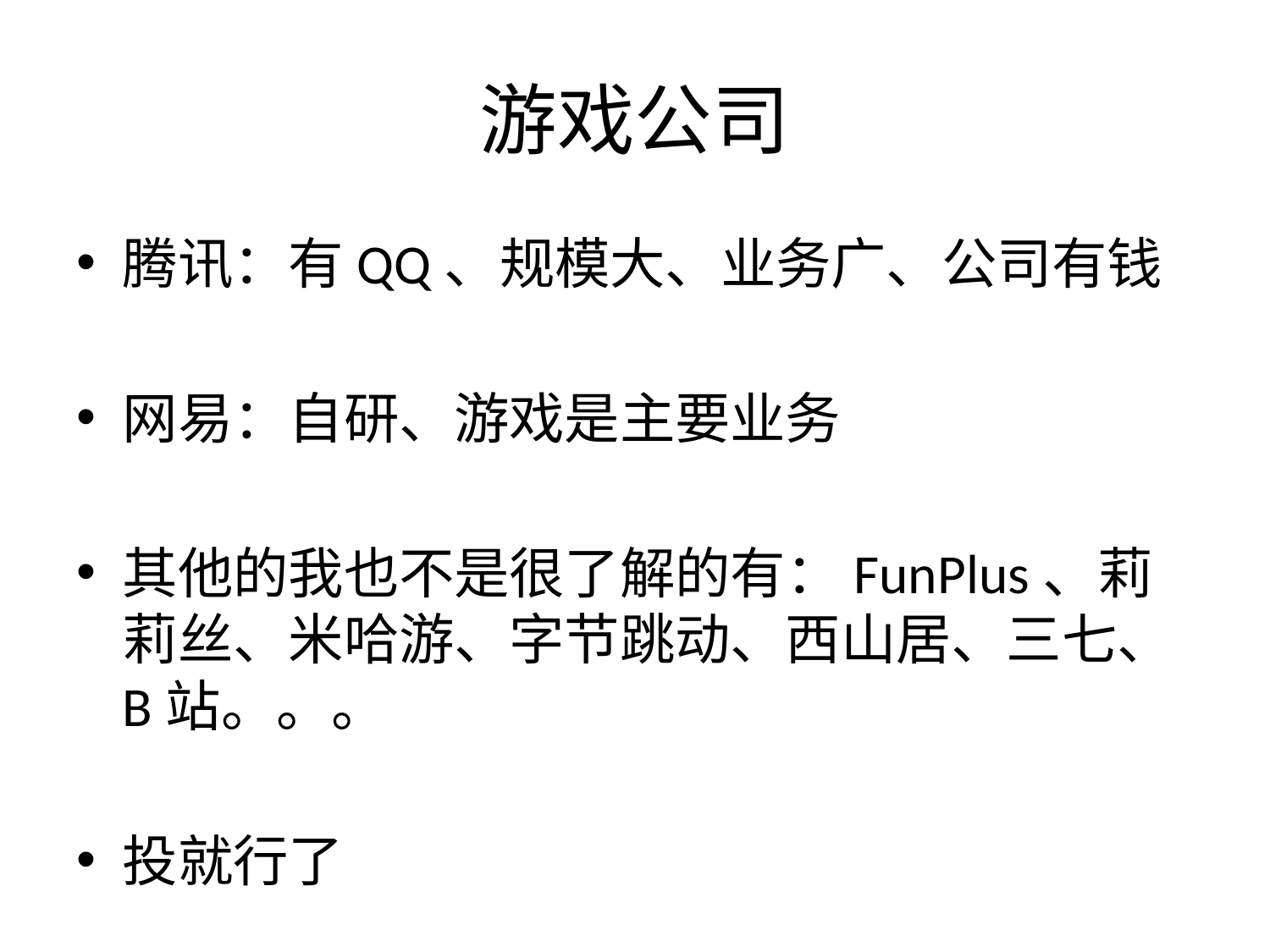

# 游戏公司
腾讯：有QQ、规模大、业务广、公司有钱

网易：自研、游戏是主要业务

其他的我也不是很了解的有：FunPlus、莉莉丝、米哈游、字节跳动、西山居、三七、B站。。。

投就行了